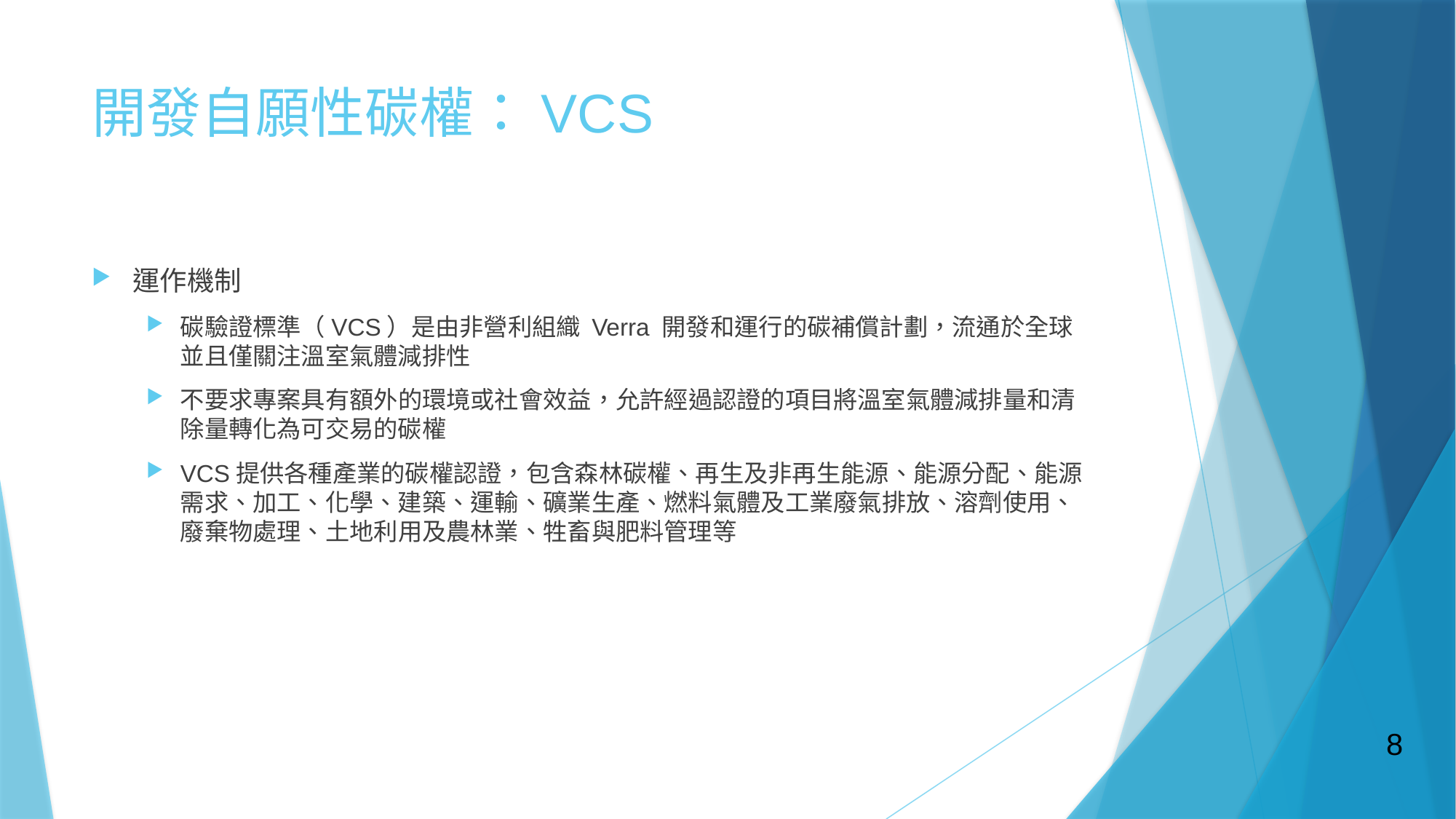

# 開發自願性碳權：VCS
運作機制
碳驗證標準（VCS）是由非營利組織 Verra 開發和運行的碳補償計劃，流通於全球並且僅關注溫室氣體減排性
不要求專案具有額外的環境或社會效益，允許經過認證的項目將溫室氣體減排量和清除量轉化為可交易的碳權
VCS提供各種產業的碳權認證，包含森林碳權、再生及非再生能源、能源分配、能源需求、加工、化學、建築、運輸、礦業生產、燃料氣體及工業廢氣排放、溶劑使用、廢棄物處理、土地利用及農林業、牲畜與肥料管理等

8